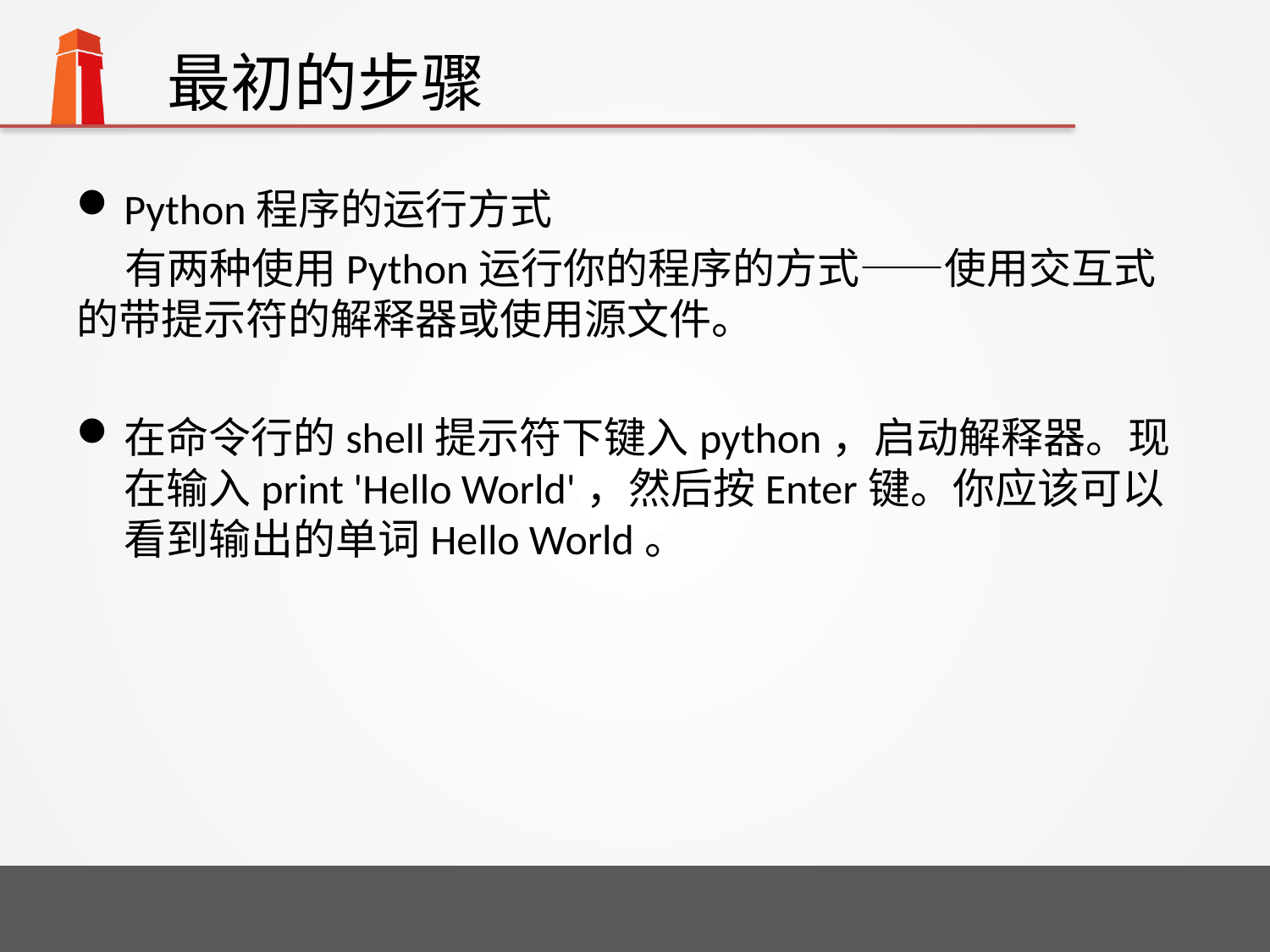

# 最初的步骤
Python程序的运行方式
    有两种使用Python运行你的程序的方式——使用交互式的带提示符的解释器或使用源文件。

在命令行的shell提示符下键入python，启动解释器。现在输入print 'Hello World'，然后按Enter键。你应该可以看到输出的单词Hello World。